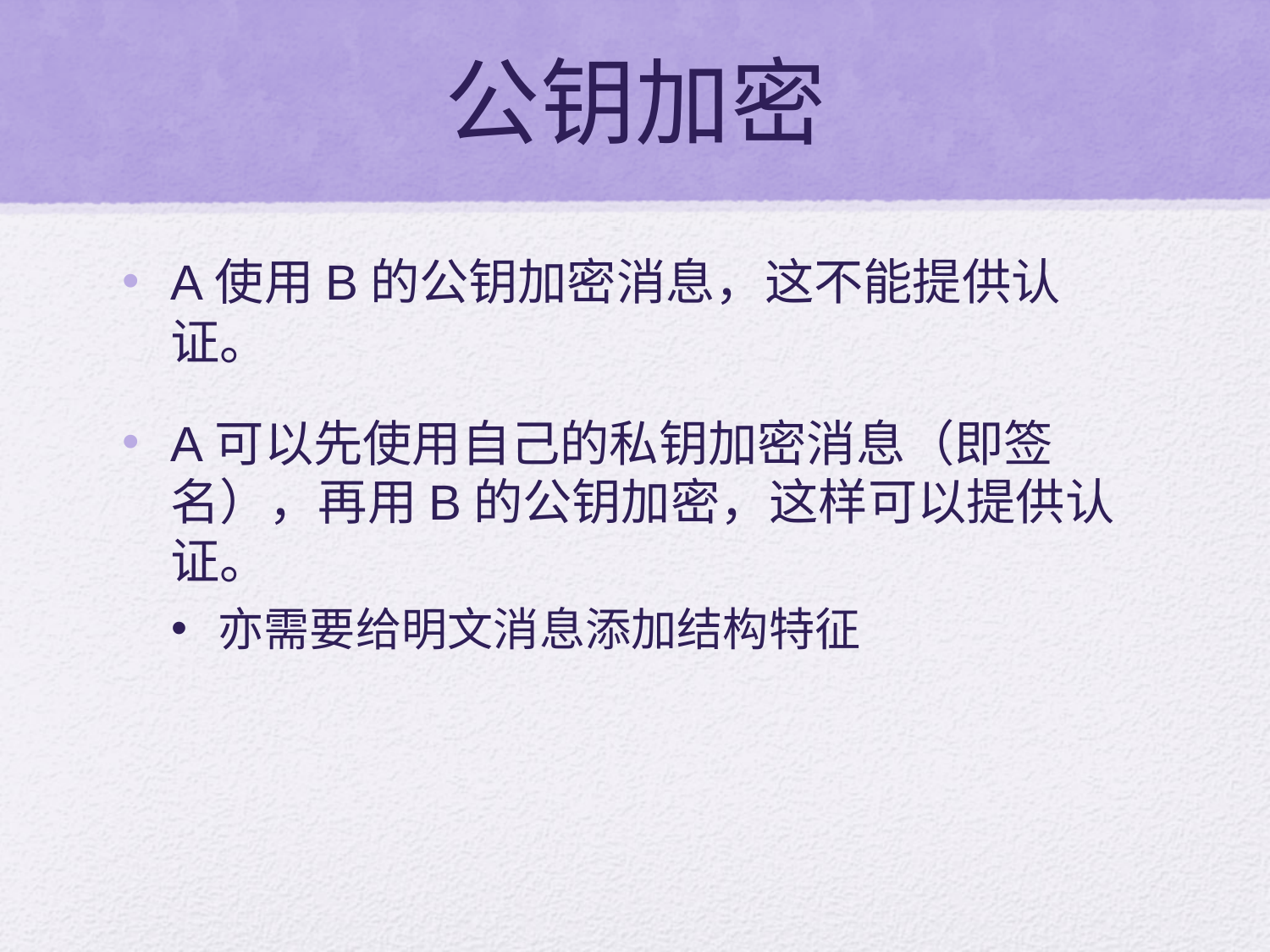

# 公钥加密
A使用B的公钥加密消息，这不能提供认证。
A可以先使用自己的私钥加密消息（即签名），再用B的公钥加密，这样可以提供认证。
亦需要给明文消息添加结构特征